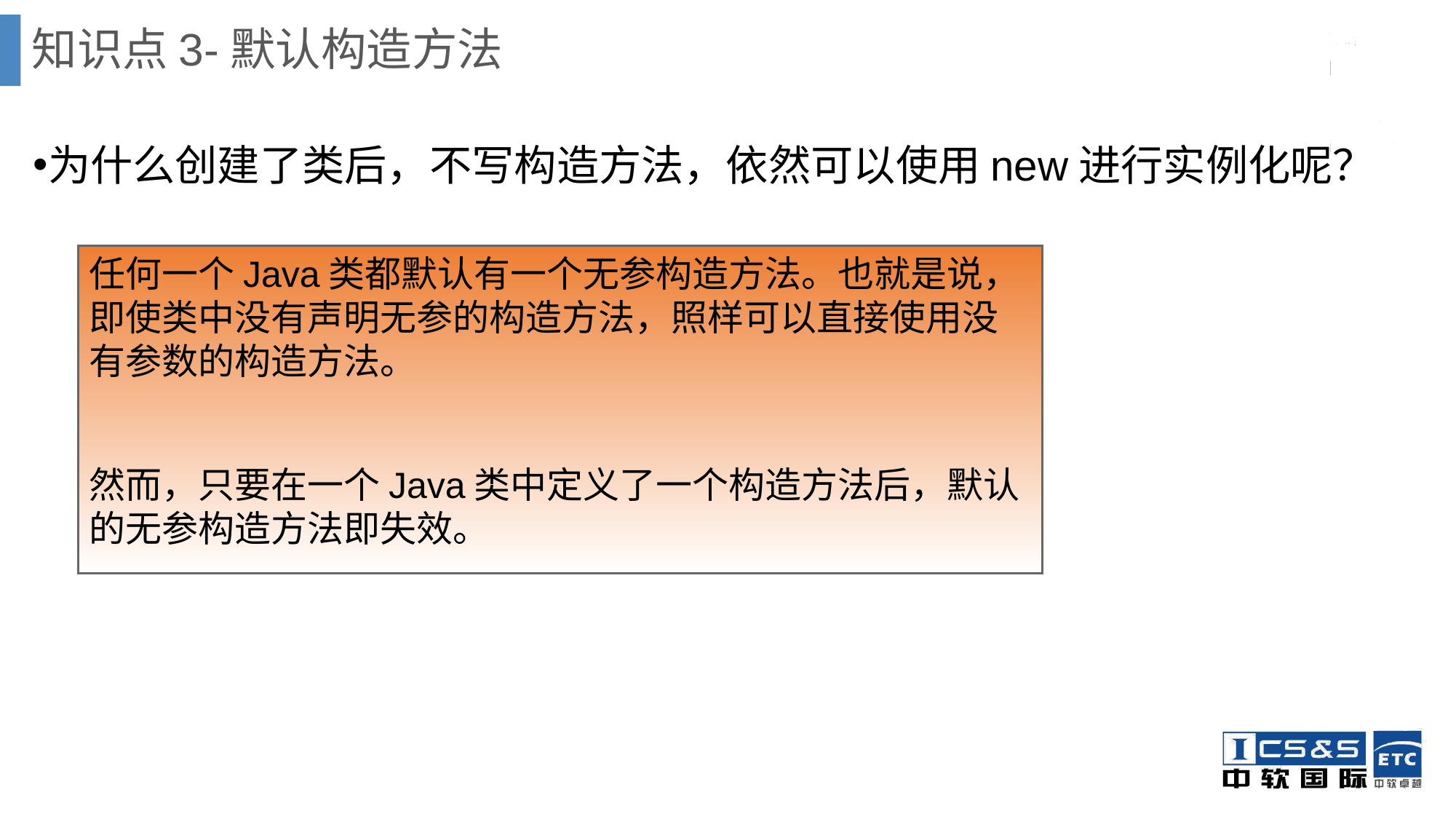

# 知识点3-默认构造方法
为什么创建了类后，不写构造方法，依然可以使用new进行实例化呢？

任何一个Java类都默认有一个无参构造方法。也就是说，即使类中没有声明无参的构造方法，照样可以直接使用没有参数的构造方法。

然而，只要在一个Java类中定义了一个构造方法后，默认的无参构造方法即失效。